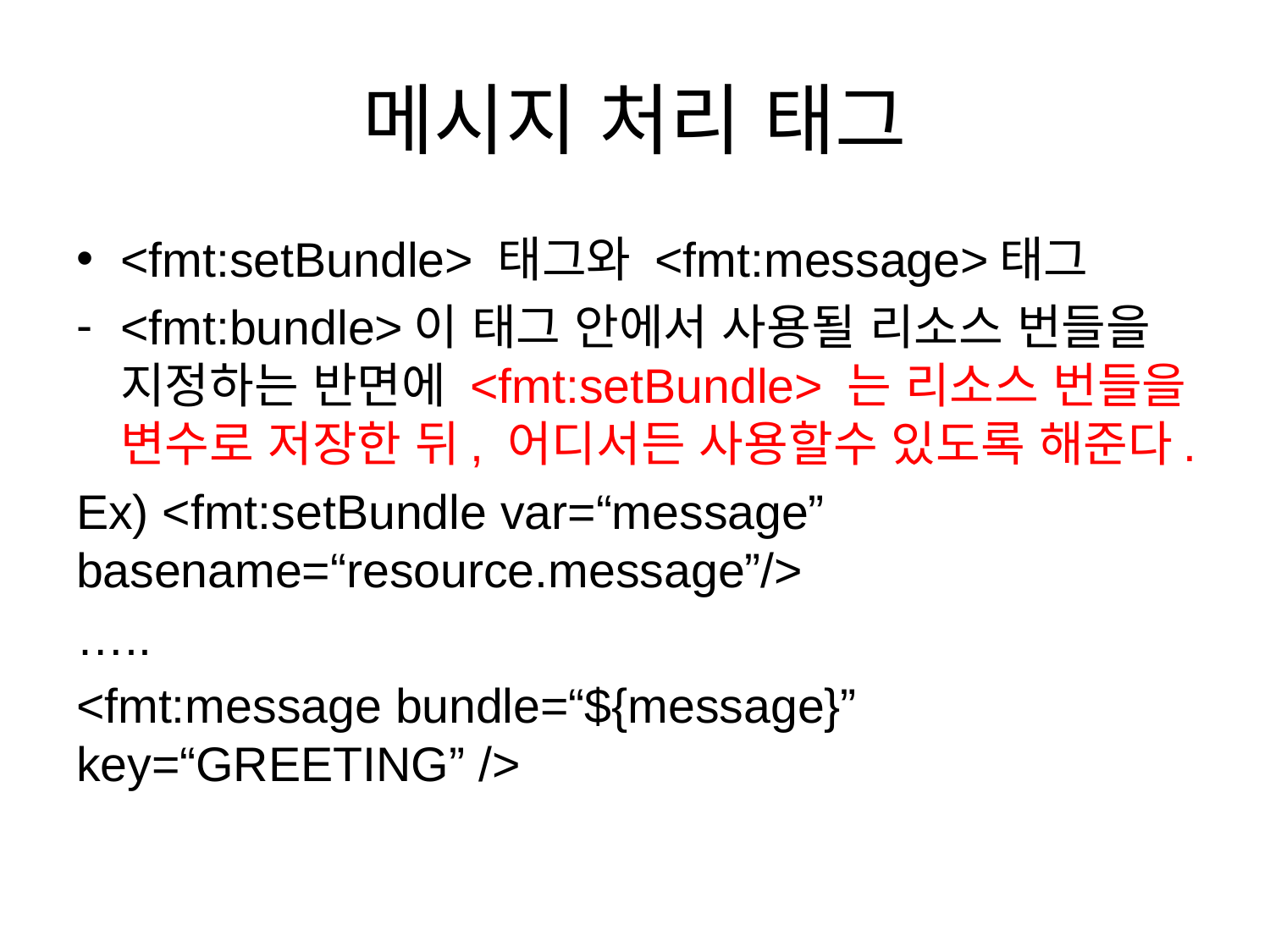

# 메시지 처리 태그
<fmt:setBundle> 태그와 <fmt:message>태그
<fmt:bundle>이 태그 안에서 사용될 리소스 번들을 지정하는 반면에 <fmt:setBundle> 는 리소스 번들을 변수로 저장한 뒤, 어디서든 사용할수 있도록 해준다.
Ex) <fmt:setBundle var=“message” basename=“resource.message”/>
…..
<fmt:message bundle=“${message}” key=“GREETING” />